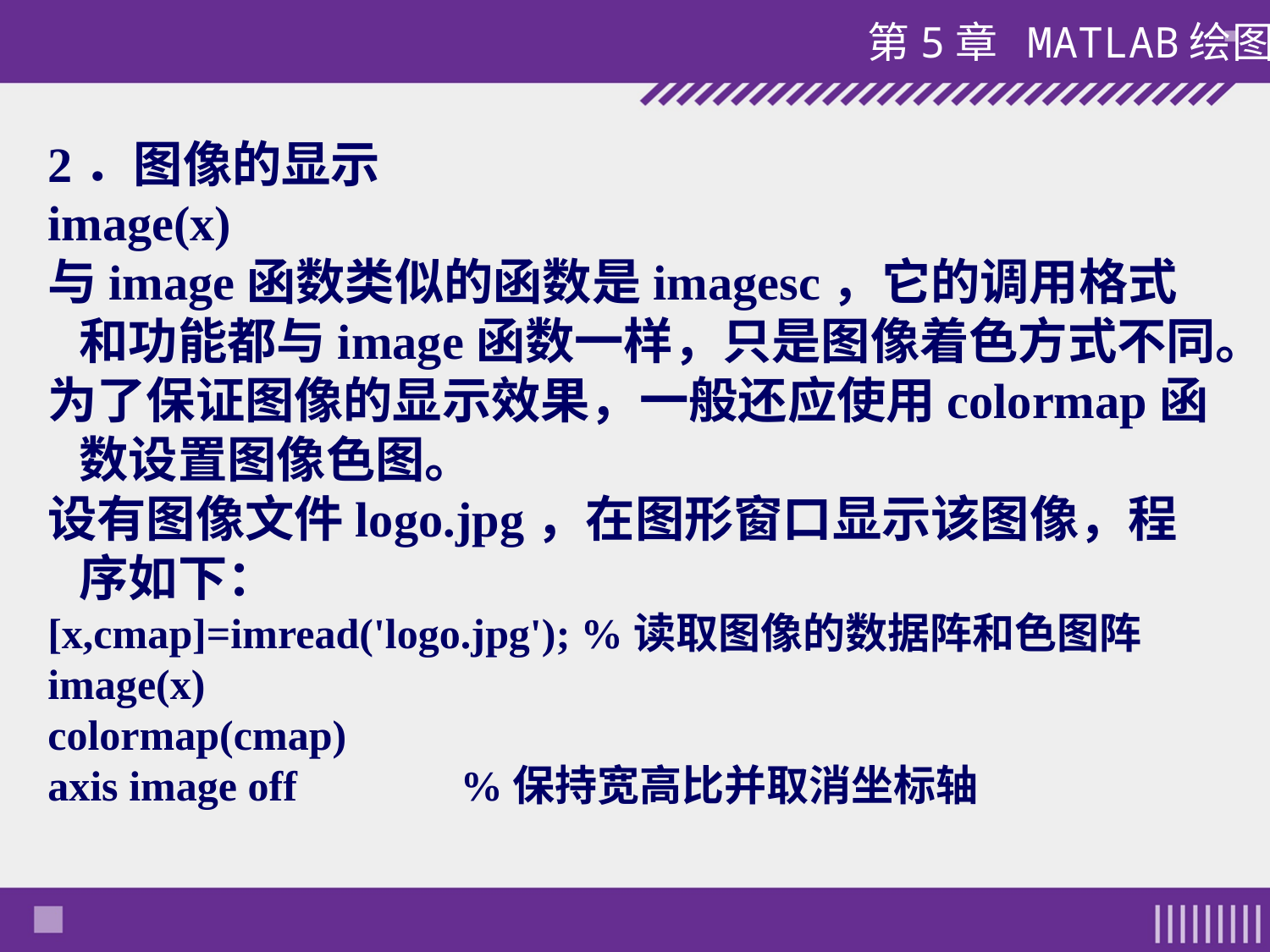

2．图像的显示
image(x)
与image函数类似的函数是imagesc，它的调用格式和功能都与image函数一样，只是图像着色方式不同。
为了保证图像的显示效果，一般还应使用colormap函数设置图像色图。
设有图像文件logo.jpg，在图形窗口显示该图像，程序如下：
[x,cmap]=imread('logo.jpg'); %读取图像的数据阵和色图阵
image(x)
colormap(cmap)
axis image off 		%保持宽高比并取消坐标轴